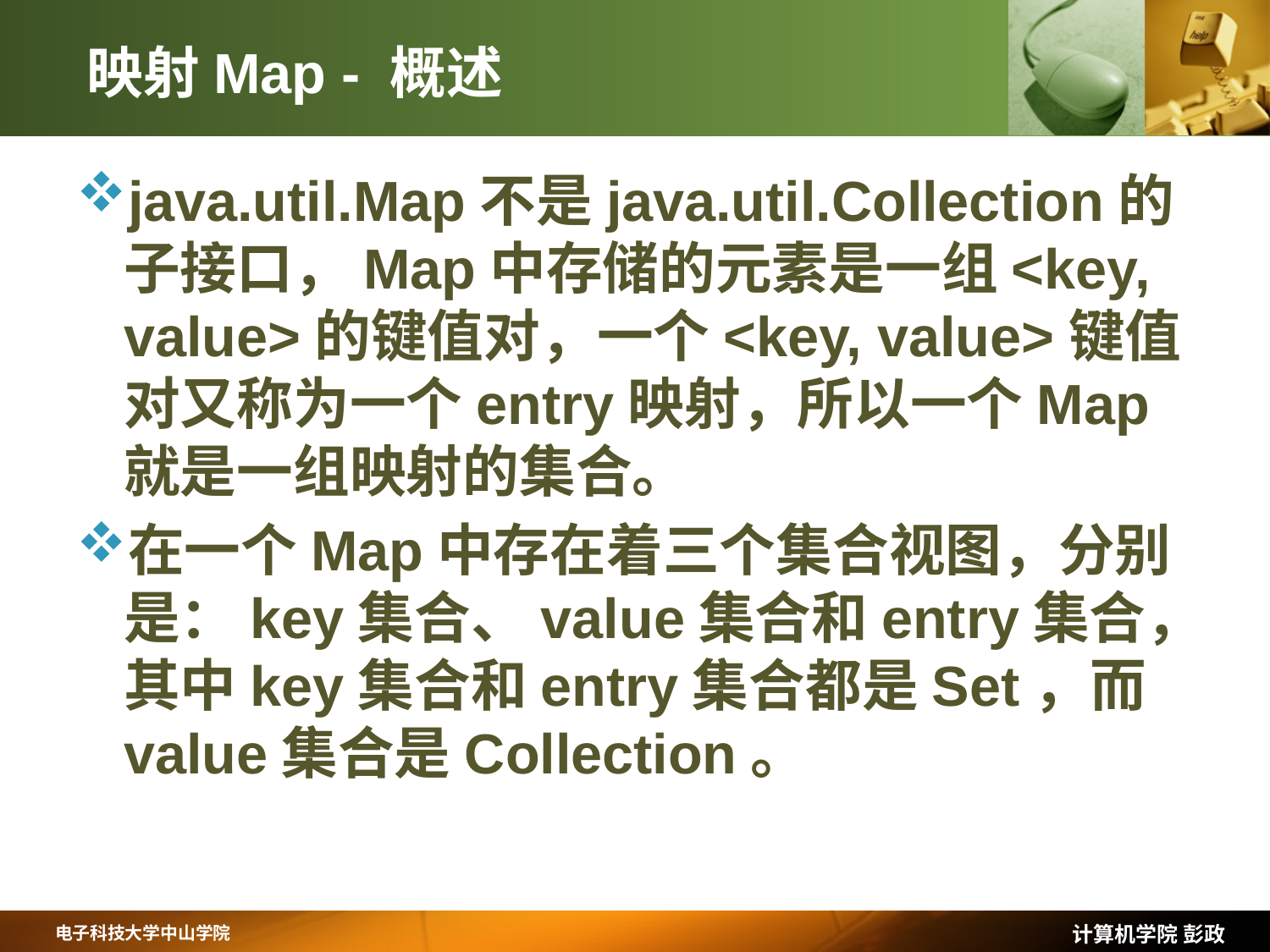

# 映射Map - 概述
java.util.Map不是java.util.Collection的子接口，Map中存储的元素是一组<key, value>的键值对，一个<key, value>键值对又称为一个entry映射，所以一个Map就是一组映射的集合。
在一个Map中存在着三个集合视图，分别是：key集合、value集合和entry集合，其中key集合和entry集合都是Set，而value集合是Collection。
计算机学院 彭政
电子科技大学中山学院